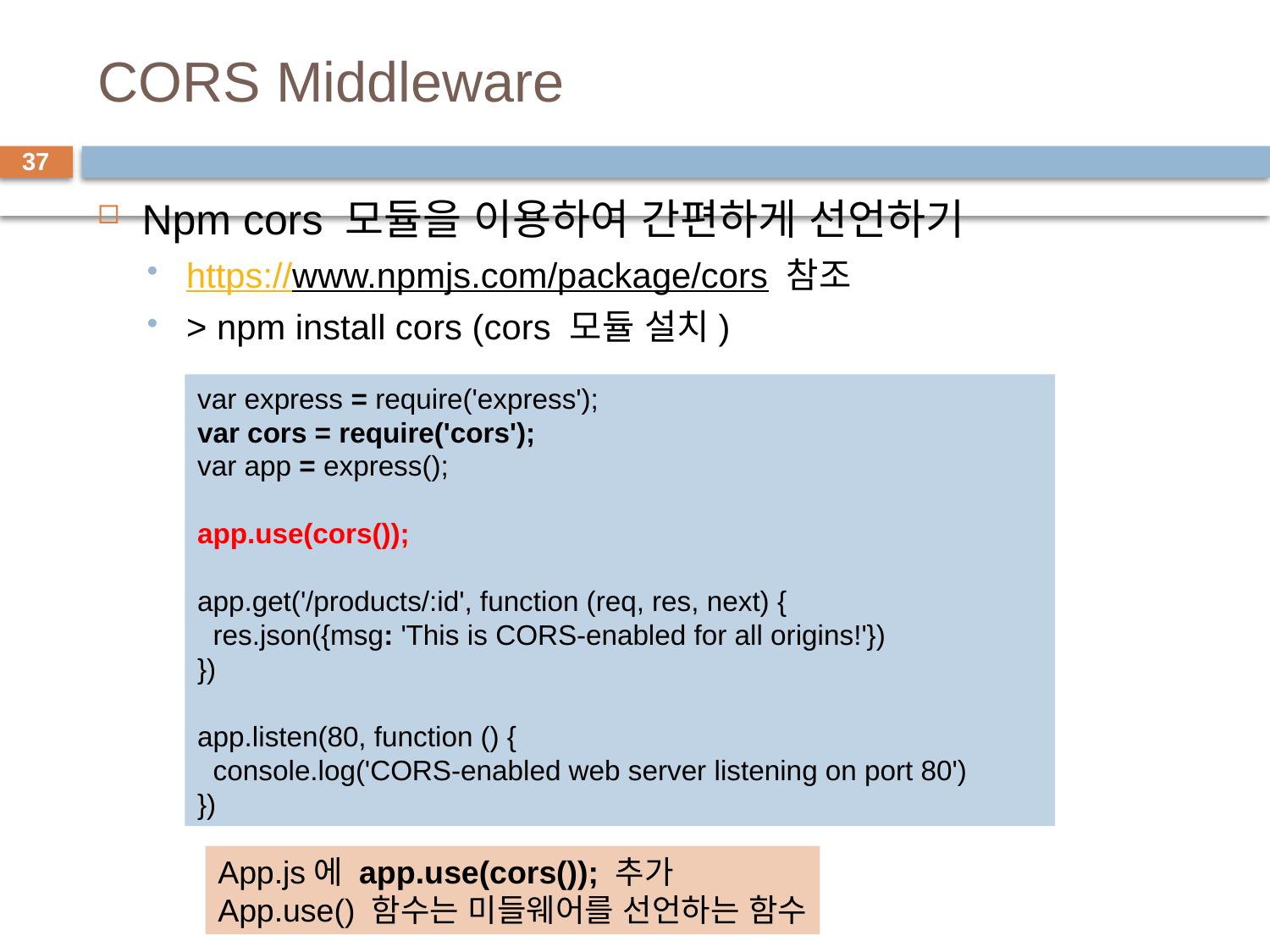

# CORS Middleware
37
Npm cors 모듈을 이용하여 간편하게 선언하기
https://www.npmjs.com/package/cors 참조
> npm install cors (cors 모듈 설치)

var express = require('express');
var cors = require('cors');
var app = express();

app.use(cors());

app.get('/products/:id', function (req, res, next) {
  res.json({msg: 'This is CORS-enabled for all origins!'})
})

app.listen(80, function () {
  console.log('CORS-enabled web server listening on port 80')
})
App.js에 app.use(cors()); 추가
App.use() 함수는 미들웨어를 선언하는 함수